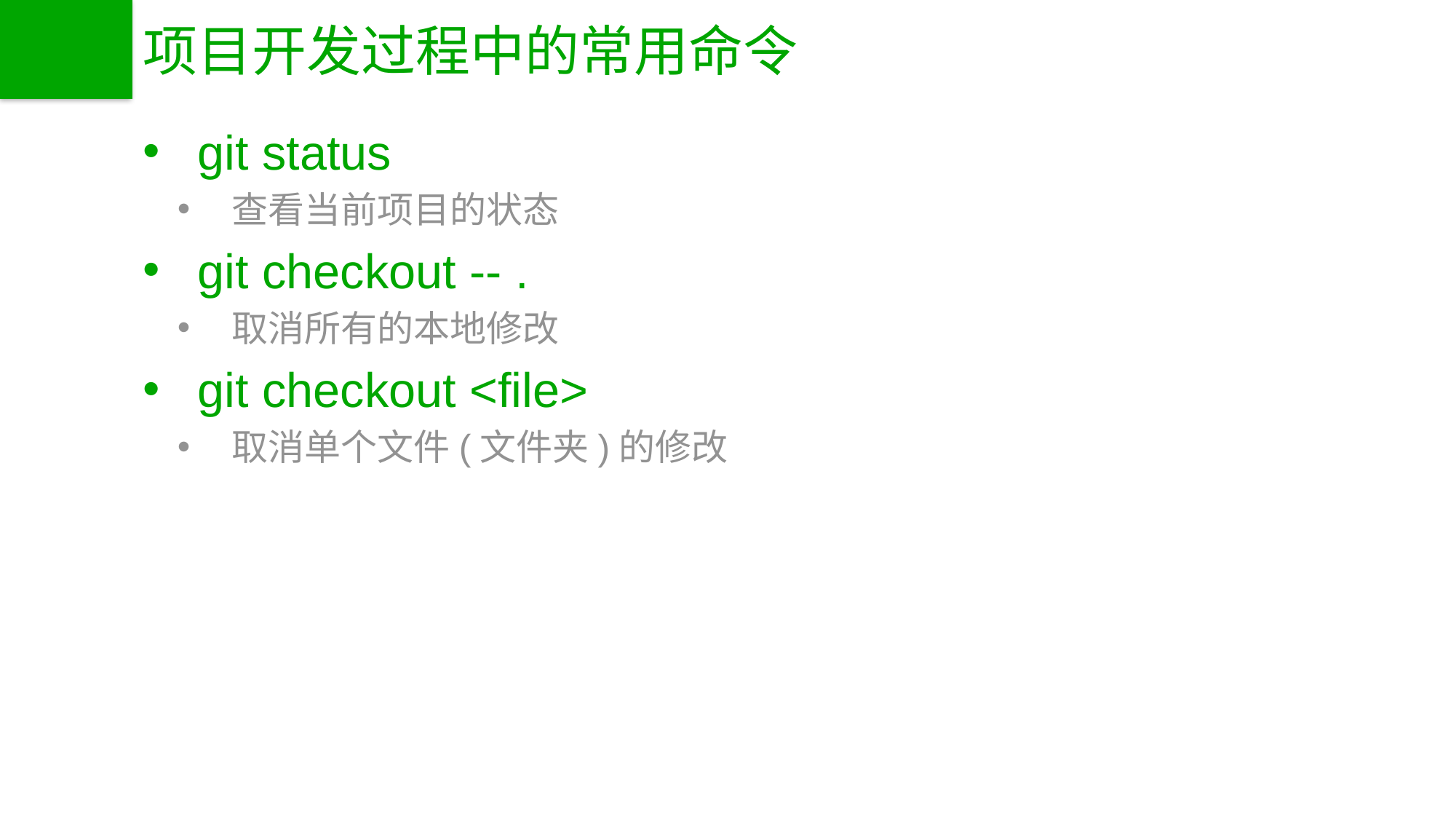

# 项目开发过程中的常用命令
git status
查看当前项目的状态
git checkout -- .
取消所有的本地修改
git checkout <file>
取消单个文件(文件夹)的修改